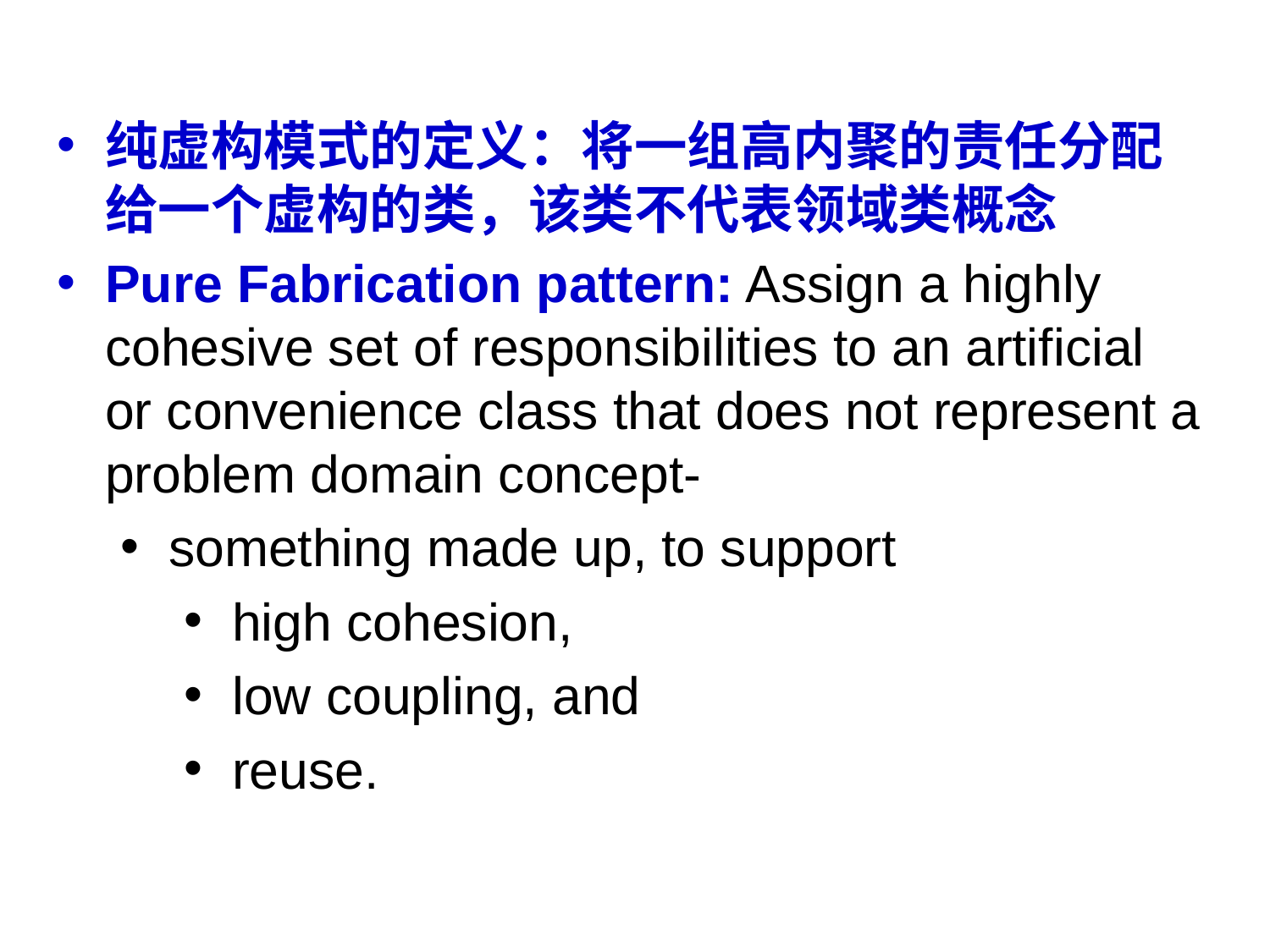

纯虚构模式的定义：将一组高内聚的责任分配给一个虚构的类，该类不代表领域类概念
Pure Fabrication pattern: Assign a highly cohesive set of responsibilities to an artificial or convenience class that does not represent a problem domain concept-
something made up, to support
high cohesion,
low coupling, and
reuse.